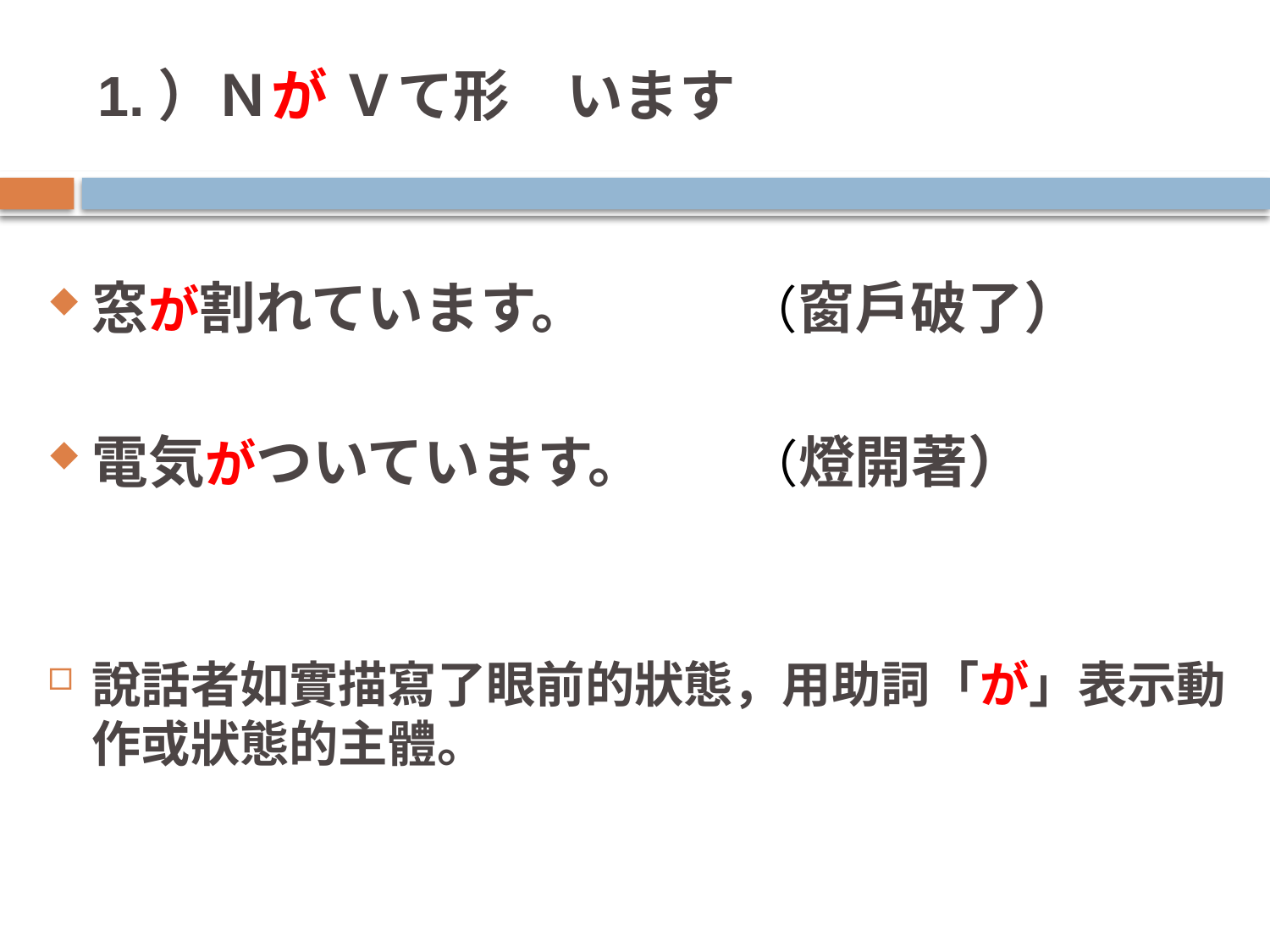

# 1.）Ｎが Ｖて形　います
窓が割れています。　　　（窗戶破了）

電気がついています。    　（燈開著）

說話者如實描寫了眼前的狀態，用助詞「が」表示動作或狀態的主體。